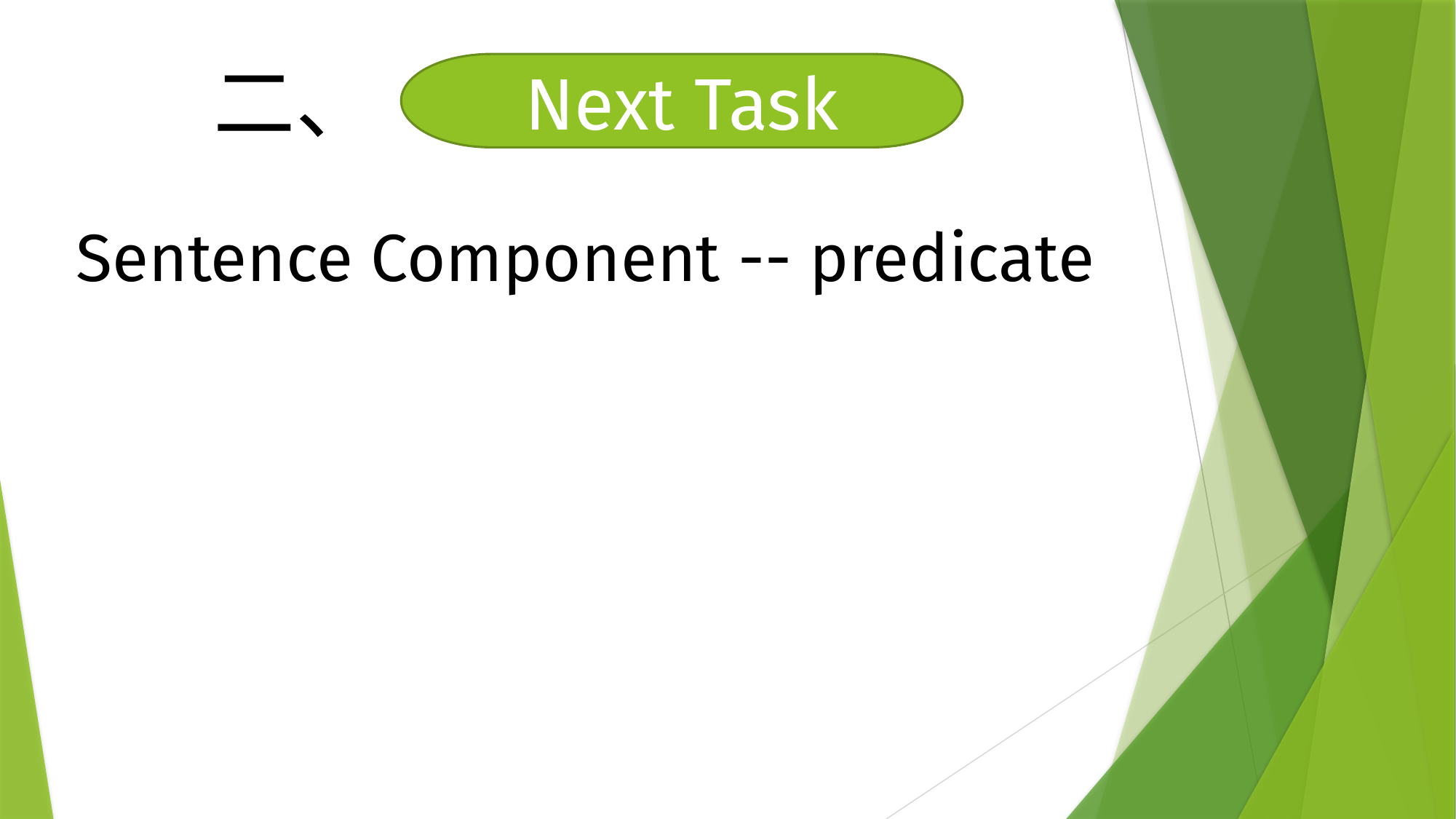

二、
Next Task
Sentence Component -- predicate